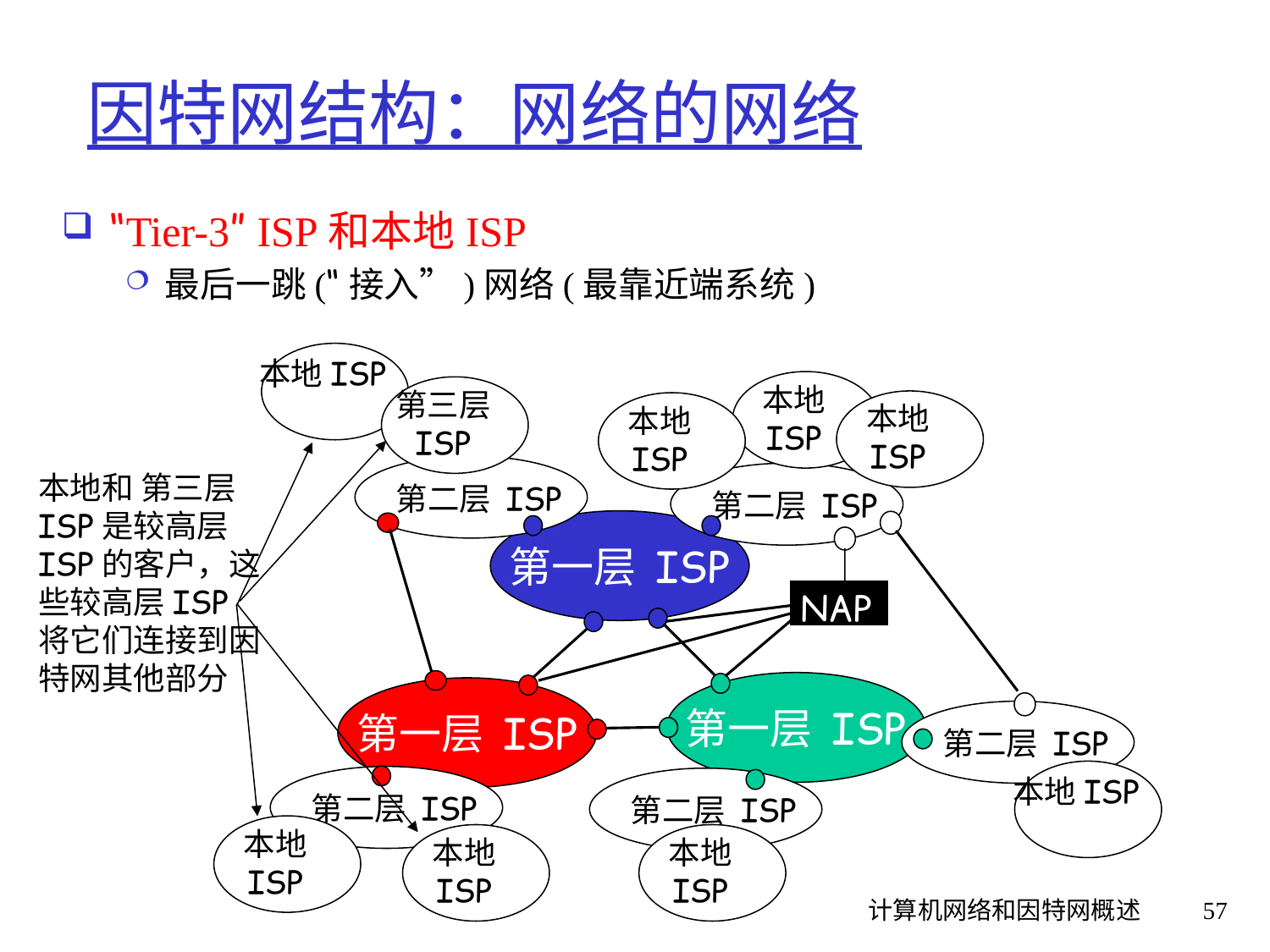

# 因特网结构：网络的网络
“Tier-3” ISP和本地ISP
最后一跳(“接入”)网络(最靠近端系统)

本地ISP

本地
ISP

第三层
ISP

本地
ISP

本地
ISP

本地ISP

本地
ISP

本地
ISP

本地
ISP

本地和 第三层 ISP是较高层ISP的客户，这些较高层ISP将它们连接到因特网其他部分

第二层 ISP

第二层 ISP

第二层 ISP

第二层 ISP

第二层 ISP
第一层 ISP

NAP

第一层 ISP

第一层 ISP

计算机网络和因特网概述
57